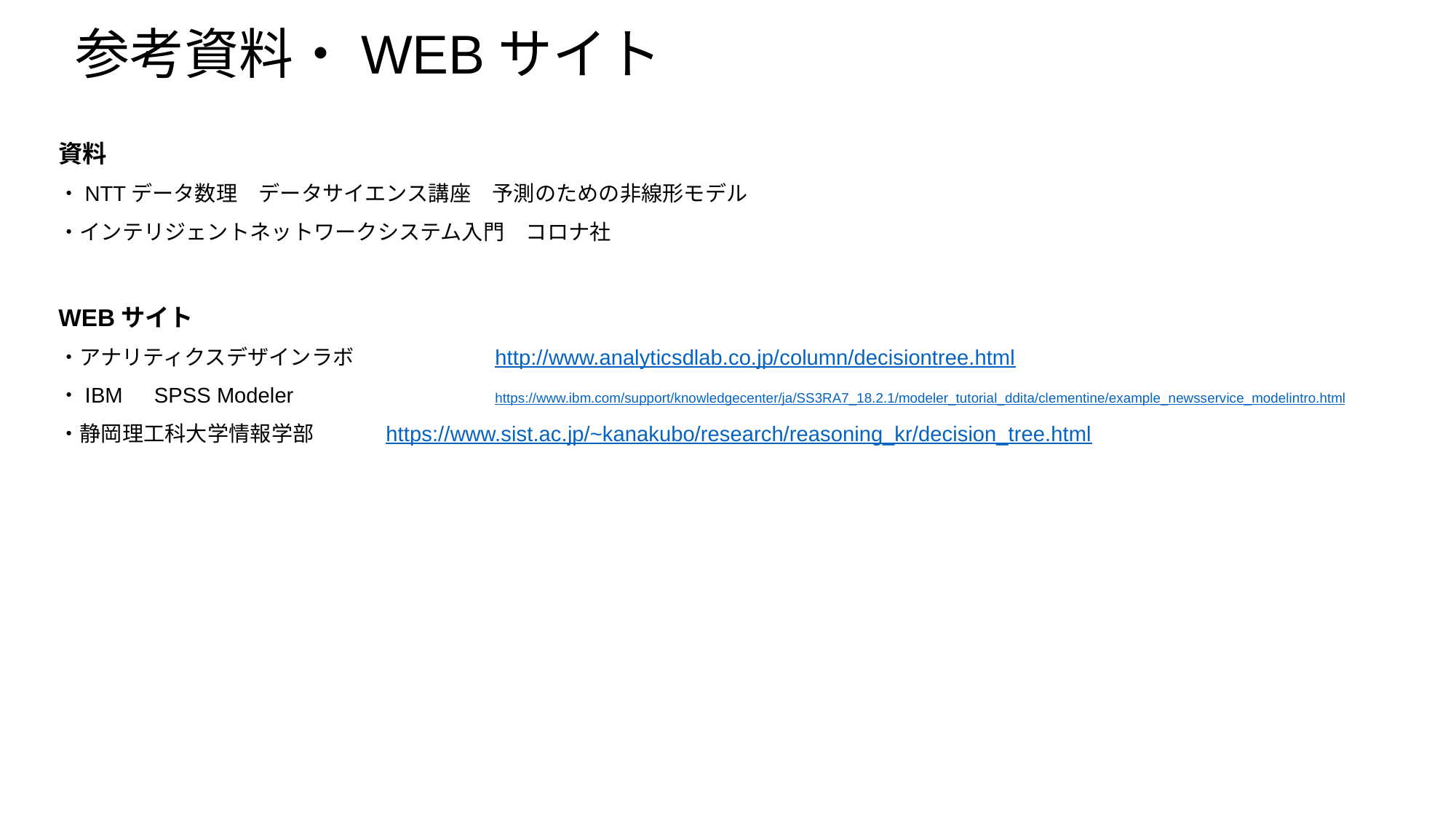

参考資料・WEBサイト
資料
・NTTデータ数理　データサイエンス講座　予測のための非線形モデル
・インテリジェントネットワークシステム入門　コロナ社

WEBサイト
・アナリティクスデザインラボ		http://www.analyticsdlab.co.jp/column/decisiontree.html
・IBM　SPSS Modeler		https://www.ibm.com/support/knowledgecenter/ja/SS3RA7_18.2.1/modeler_tutorial_ddita/clementine/example_newsservice_modelintro.html
・静岡理工科大学情報学部	https://www.sist.ac.jp/~kanakubo/research/reasoning_kr/decision_tree.html